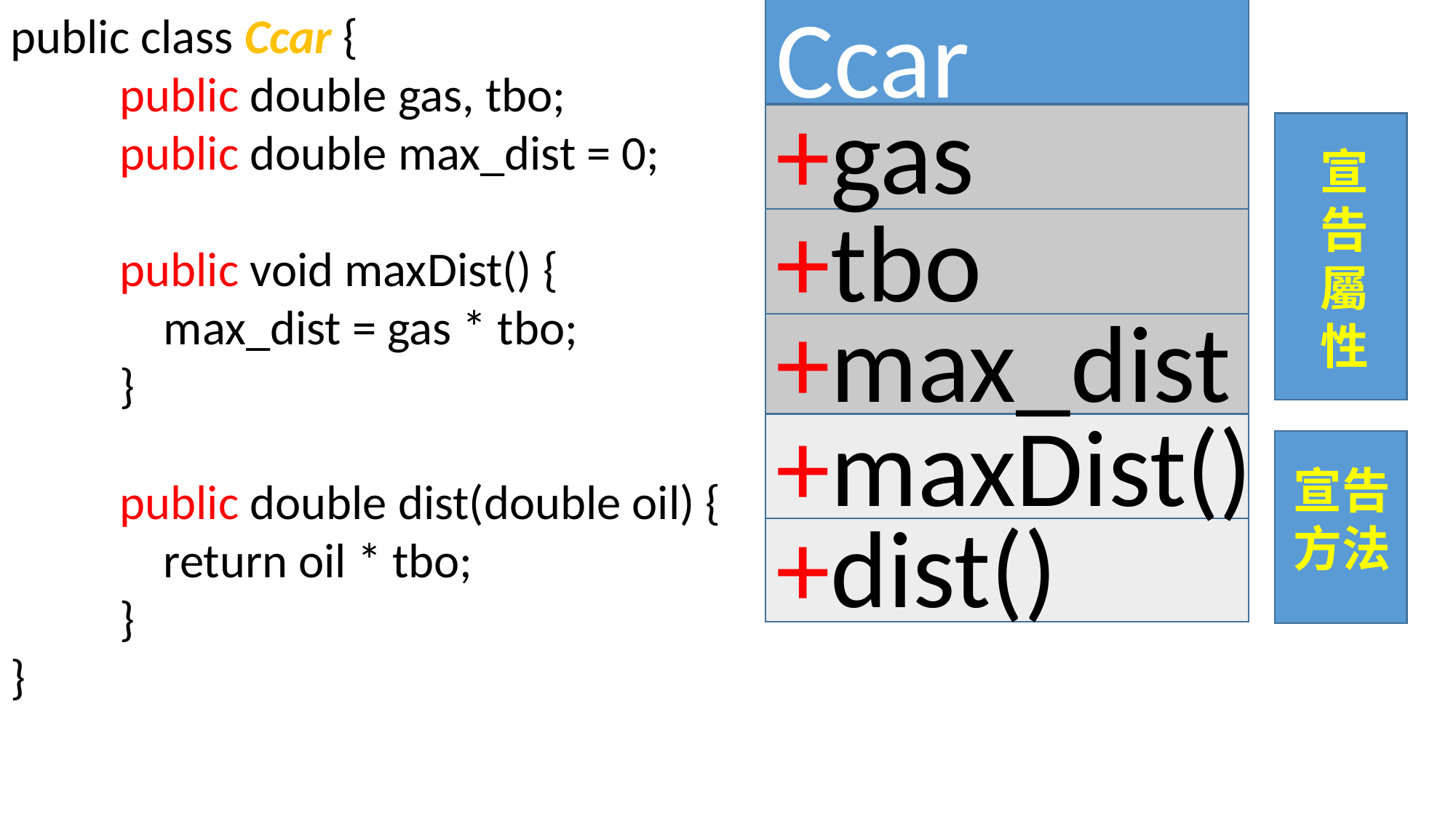

public class Ccar {
	public double gas, tbo;
	public double max_dist = 0;
	public void maxDist() {
	    max_dist = gas * tbo;
	}

	public double dist(double oil) {
	    return oil * tbo;
	}
}
Ccar

+gas

宣告屬性
+tbo

+max_dist

+maxDist()

宣告方法
+dist()